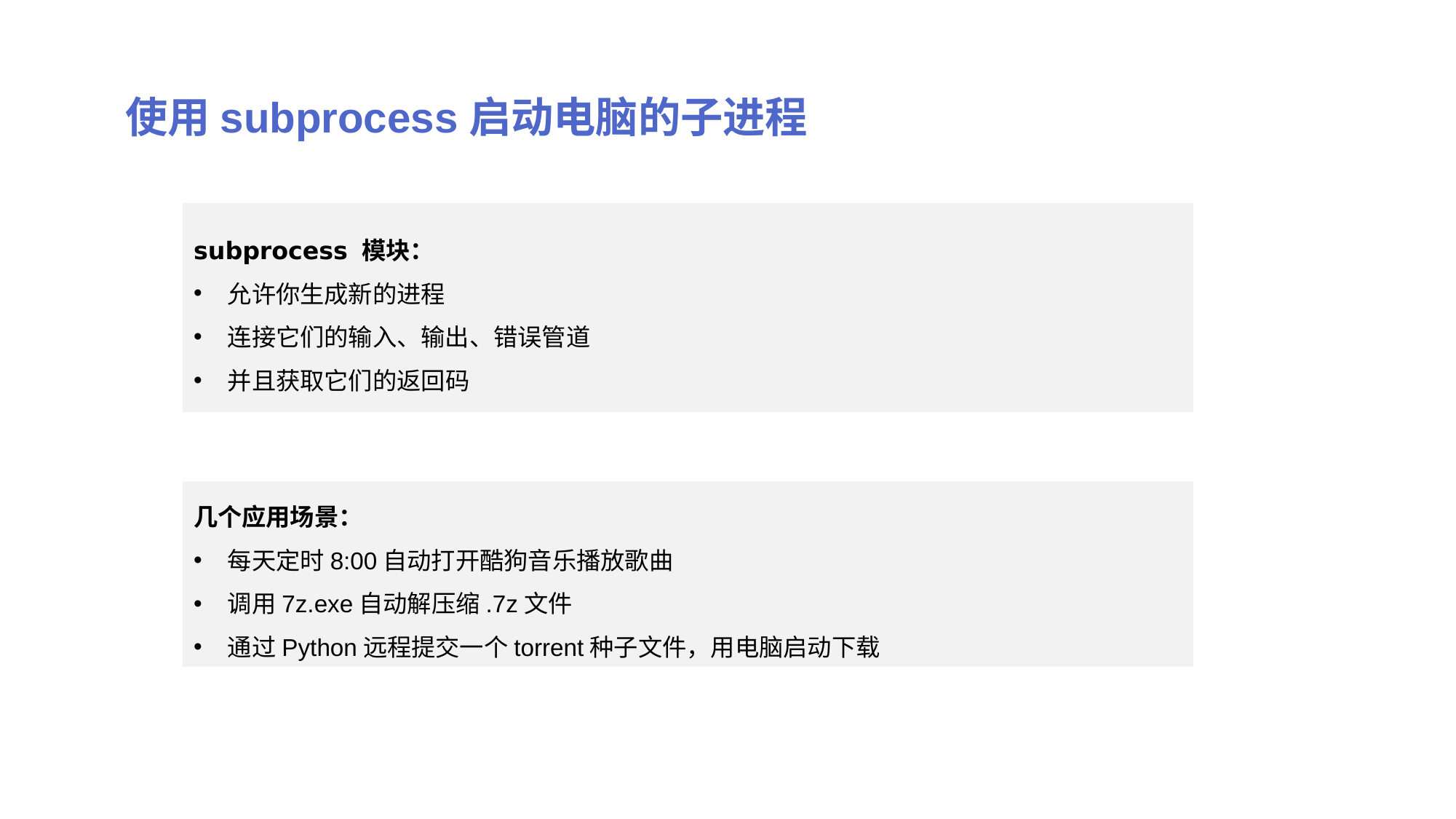

使用subprocess启动电脑的子进程
subprocess 模块：
允许你生成新的进程
连接它们的输入、输出、错误管道
并且获取它们的返回码
几个应用场景：
每天定时8:00自动打开酷狗音乐播放歌曲
调用7z.exe自动解压缩.7z文件
通过Python远程提交一个torrent种子文件，用电脑启动下载